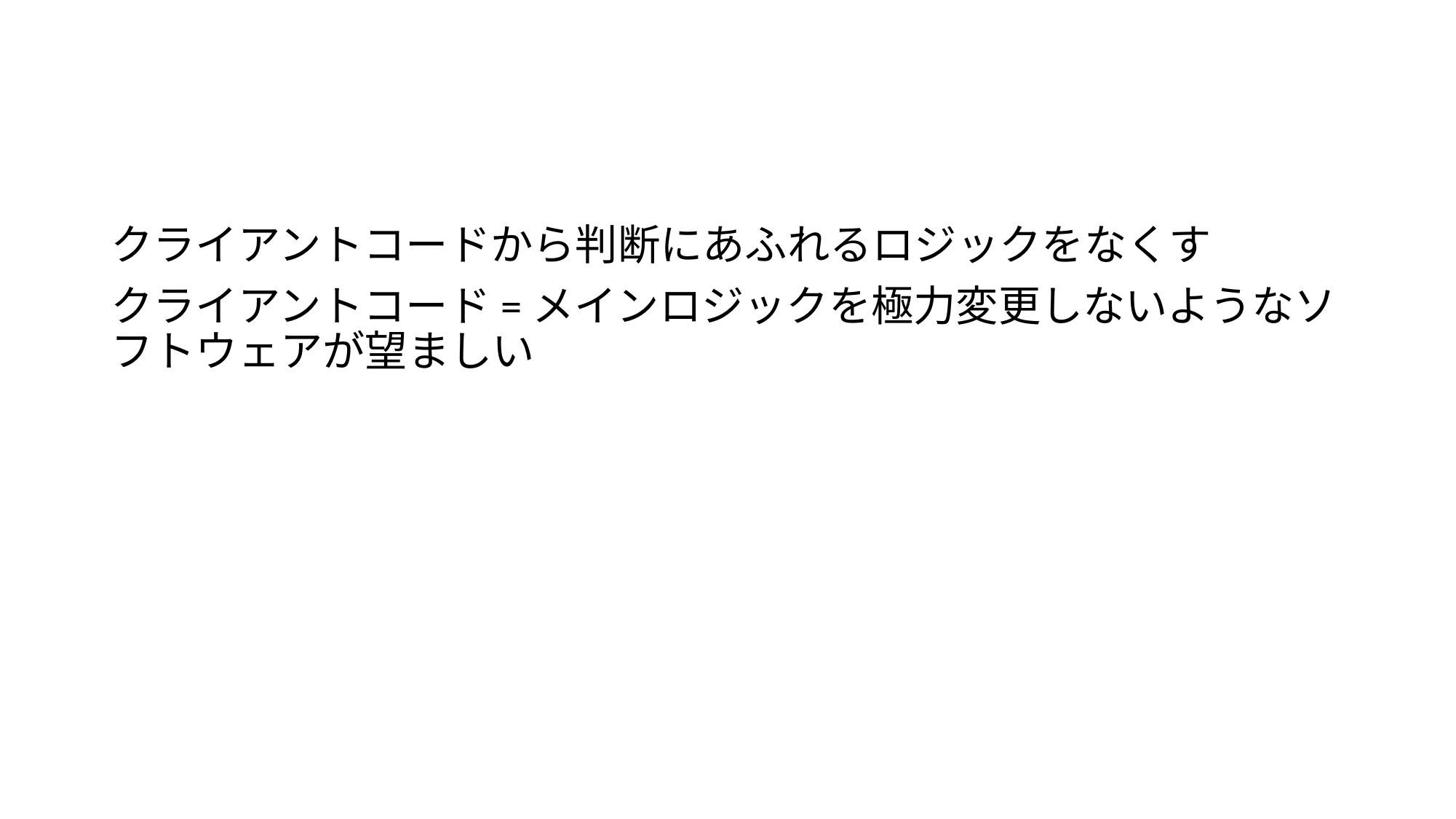

#
クライアントコードから判断にあふれるロジックをなくす
クライアントコード=メインロジックを極力変更しないようなソフトウェアが望ましい